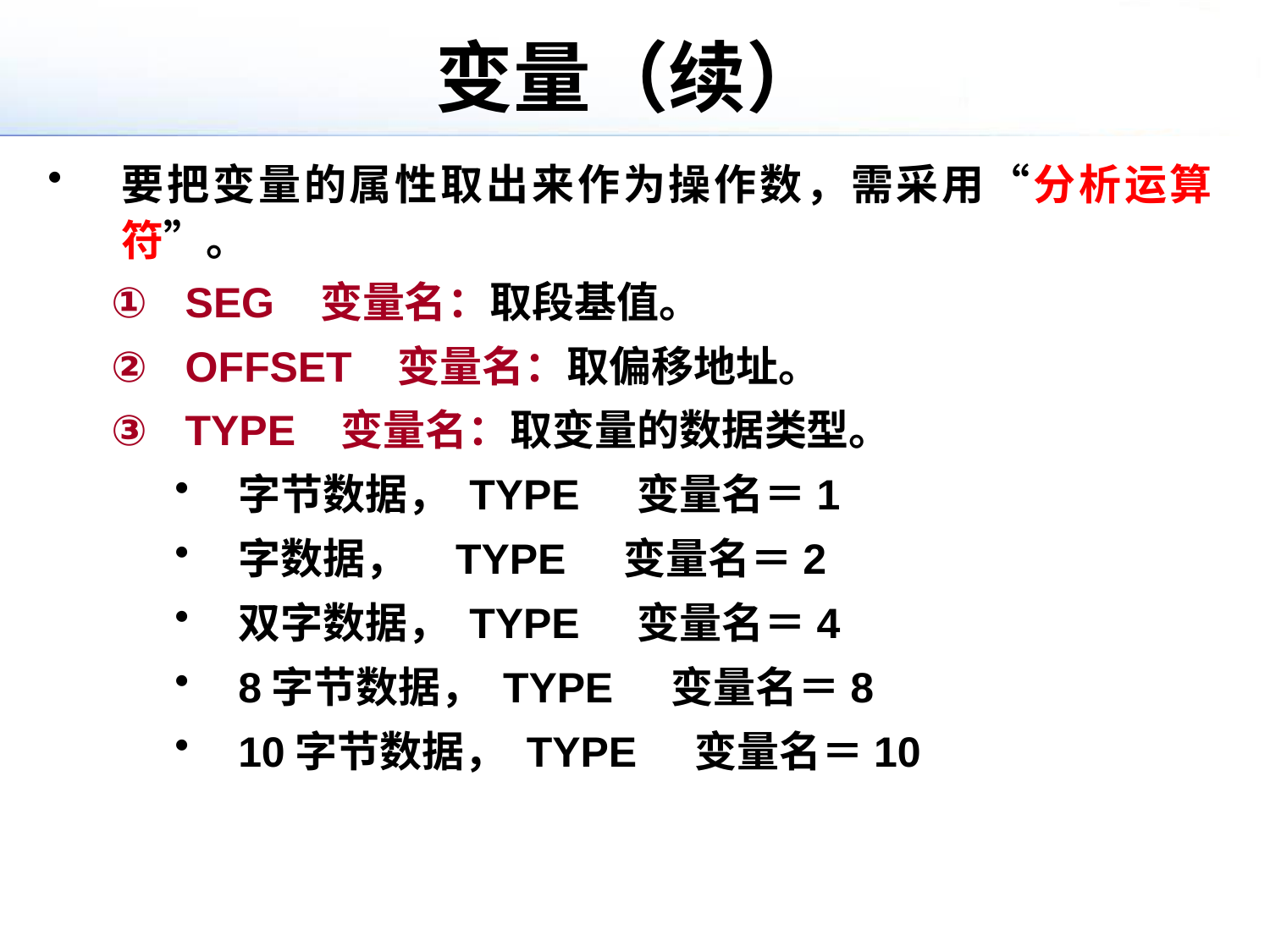

# 变量（续）
要把变量的属性取出来作为操作数，需采用“分析运算符”。
SEG   变量名：取段基值。
OFFSET   变量名：取偏移地址。
TYPE   变量名：取变量的数据类型。
字节数据， TYPE    变量名＝1
字数据，    TYPE    变量名＝2
双字数据， TYPE    变量名＝4
8字节数据， TYPE    变量名＝8
10字节数据， TYPE    变量名＝10